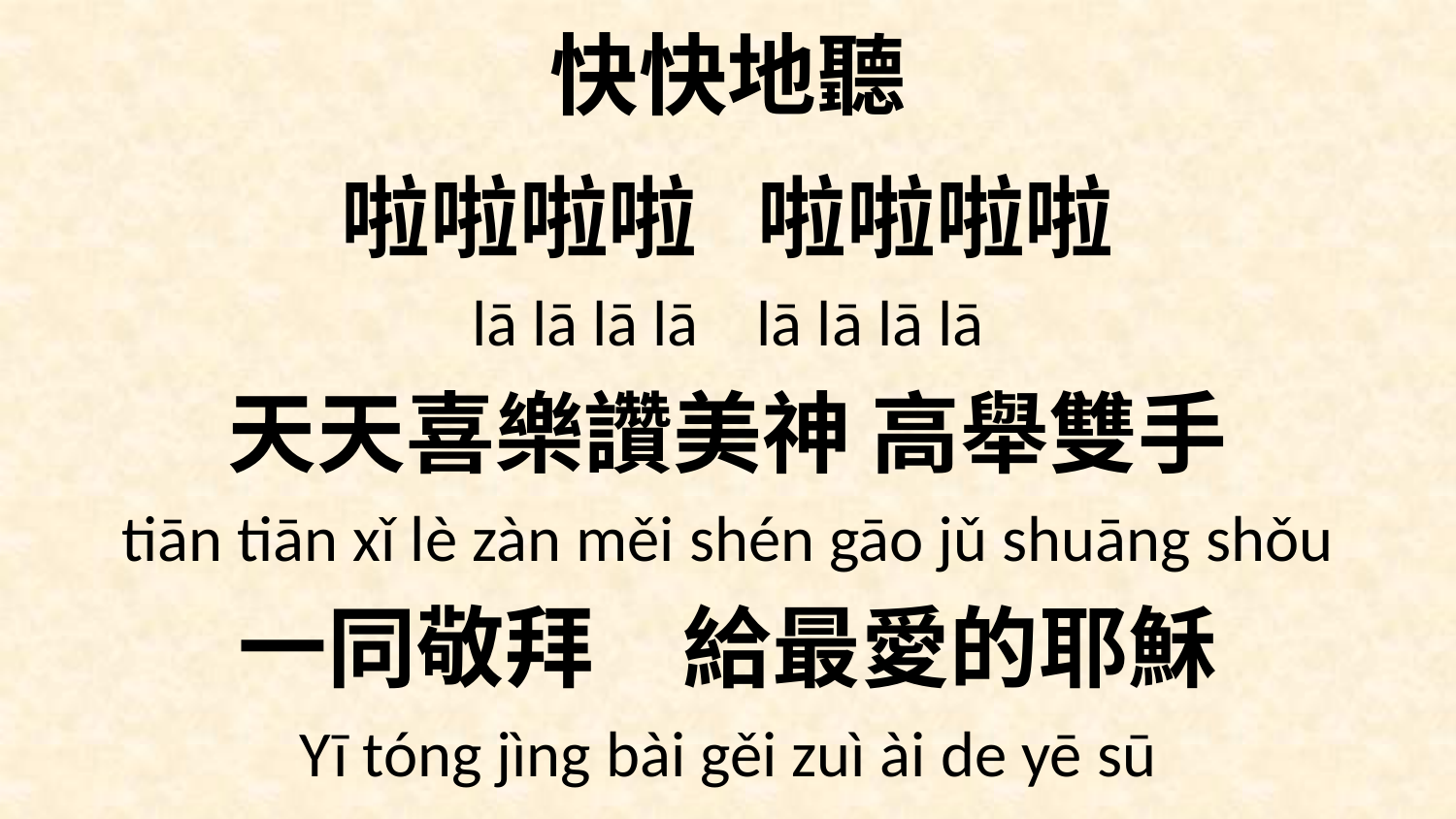

# 快快地聽
啦啦啦啦   啦啦啦啦
lā lā lā lā    lā lā lā lā
天天喜樂讚美神 高舉雙手
tiān tiān xǐ lè zàn měi shén gāo jǔ shuāng shǒu
一同敬拜　給最愛的耶穌
Yī tóng jìng bài gěi zuì ài de yē sū